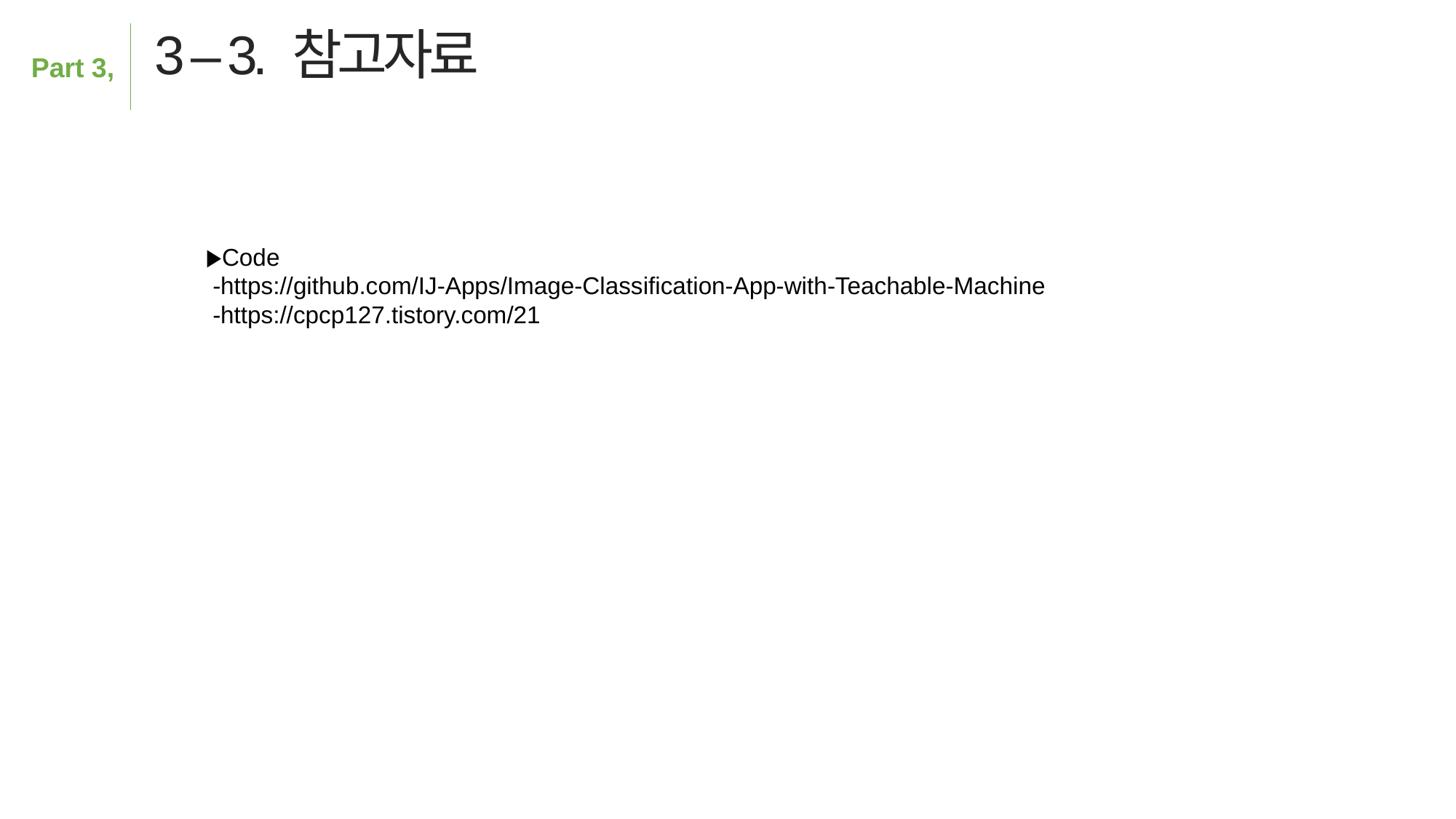

3 – 3. 참고자료
Part 3,
▶Code
 -https://github.com/IJ-Apps/Image-Classification-App-with-Teachable-Machine
 -https://cpcp127.tistory.com/21